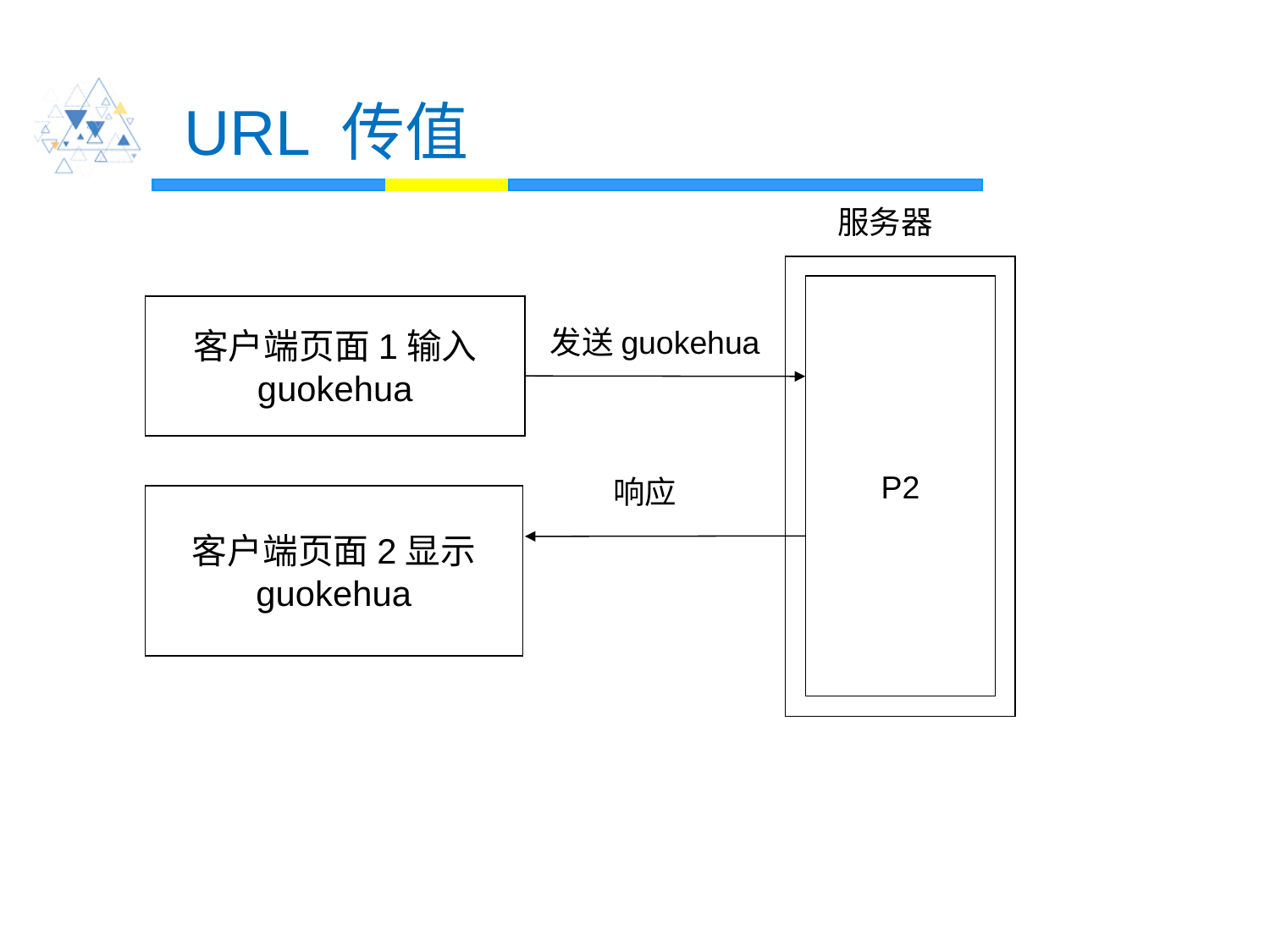

# URL 传值
服务器

P2
客户端页面1输入
guokehua
发送guokehua

响应
客户端页面2显示
guokehua